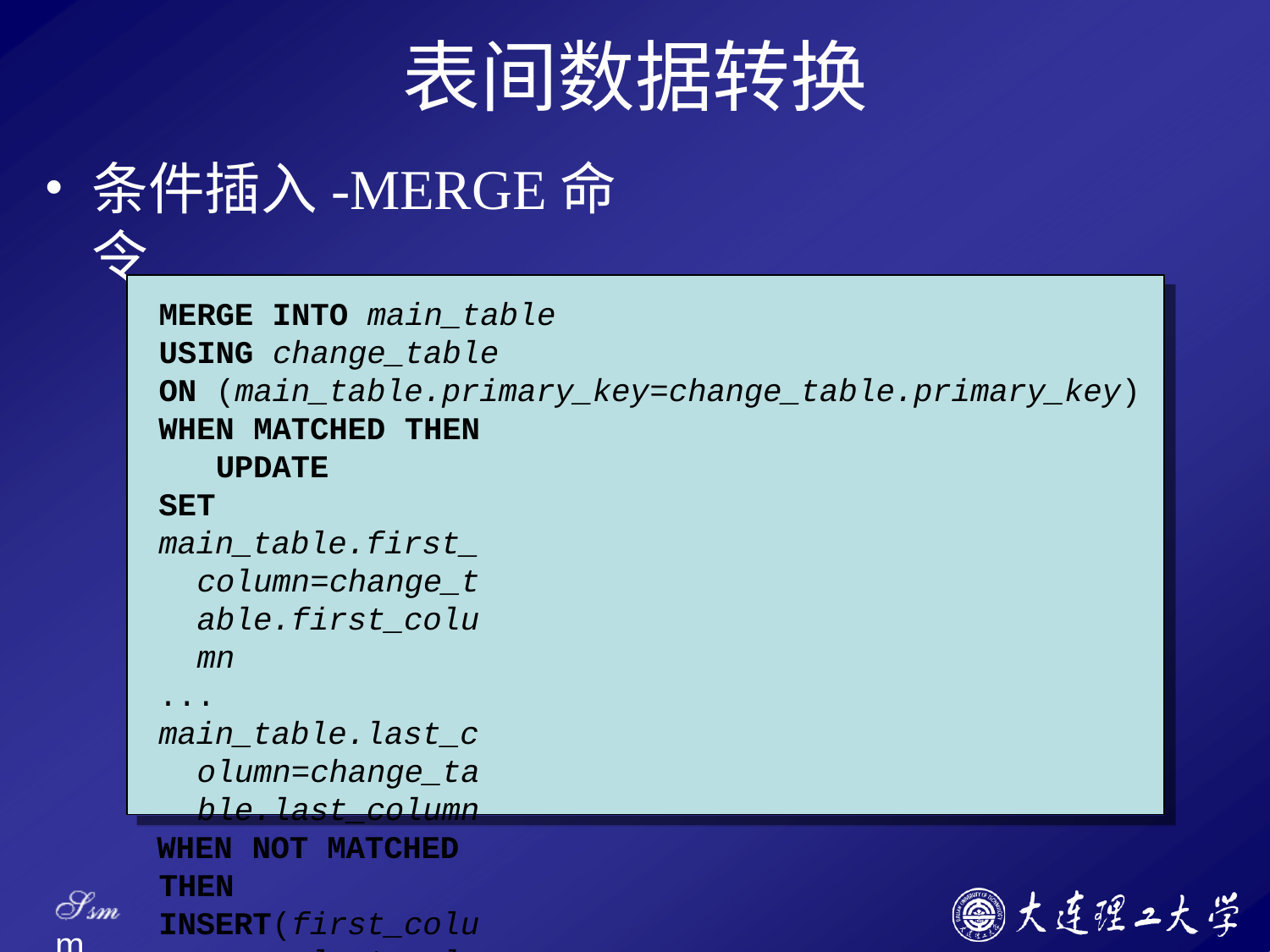

# 表间数据转换
条件插入-MERGE命令

MERGE INTO main_table
USING change_table
ON (main_table.primary_key=change_table.primary_key)
WHEN MATCHED THEN  UPDATE
SET
main_table.first_column=change_table.first_column
...
main_table.last_column=change_table.last_column
WHEN NOT MATCHED THEN
INSERT(first_column,...last_column)
VALUES(change_table.first_column,...last_column)
;

Ssm